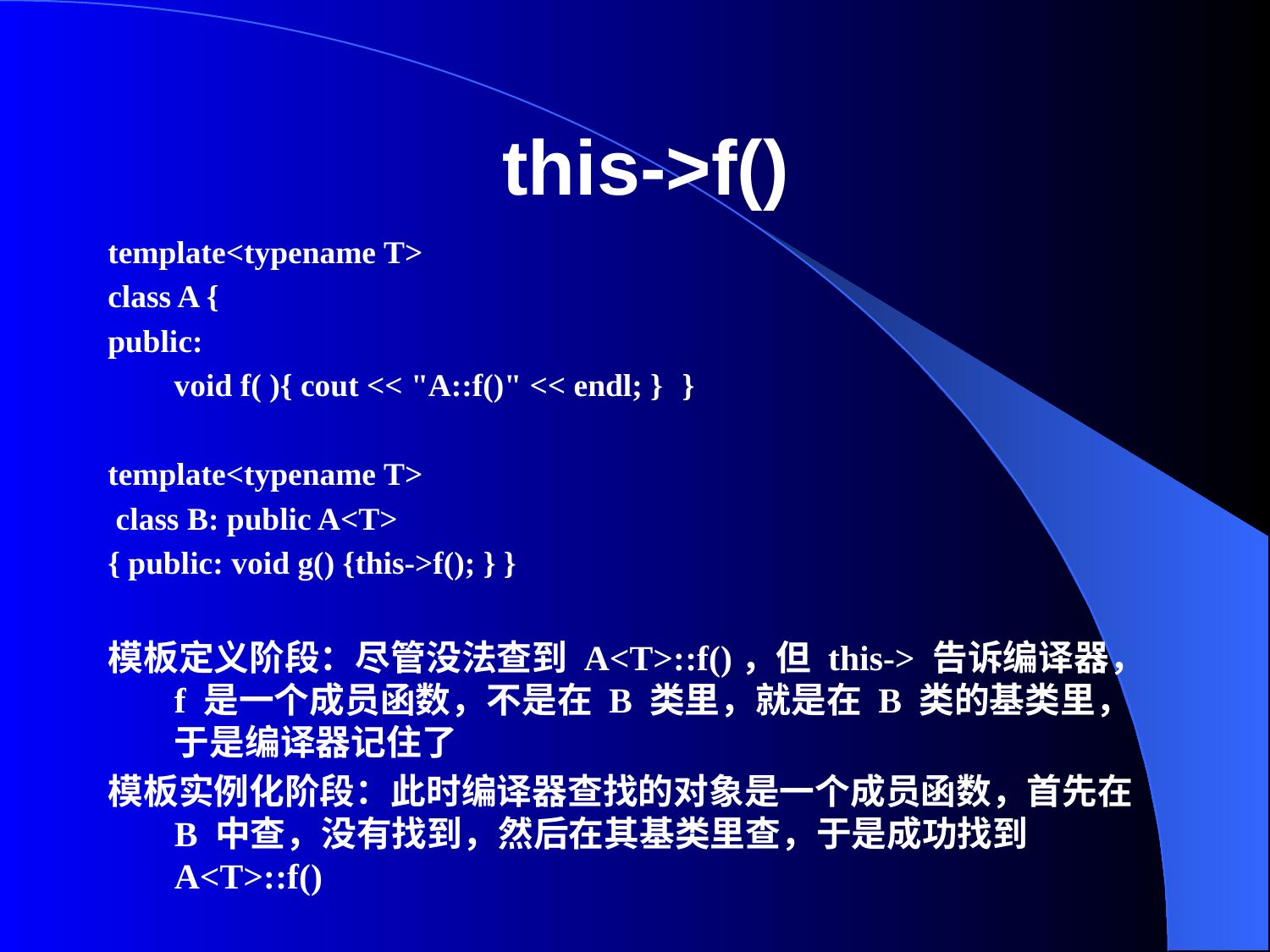

# this->f()
template<typename T>
class A {
public:
	void f( ){ cout << "A::f()" << endl; } 	}

template<typename T>
 class B: public A<T>
{ public: void g() {this->f(); } }
模板定义阶段：尽管没法查到 A<T>::f()，但 this-> 告诉编译器，f 是一个成员函数，不是在 B 类里，就是在 B 类的基类里，于是编译器记住了
模板实例化阶段：此时编译器查找的对象是一个成员函数，首先在 B 中查，没有找到，然后在其基类里查，于是成功找到 A<T>::f()